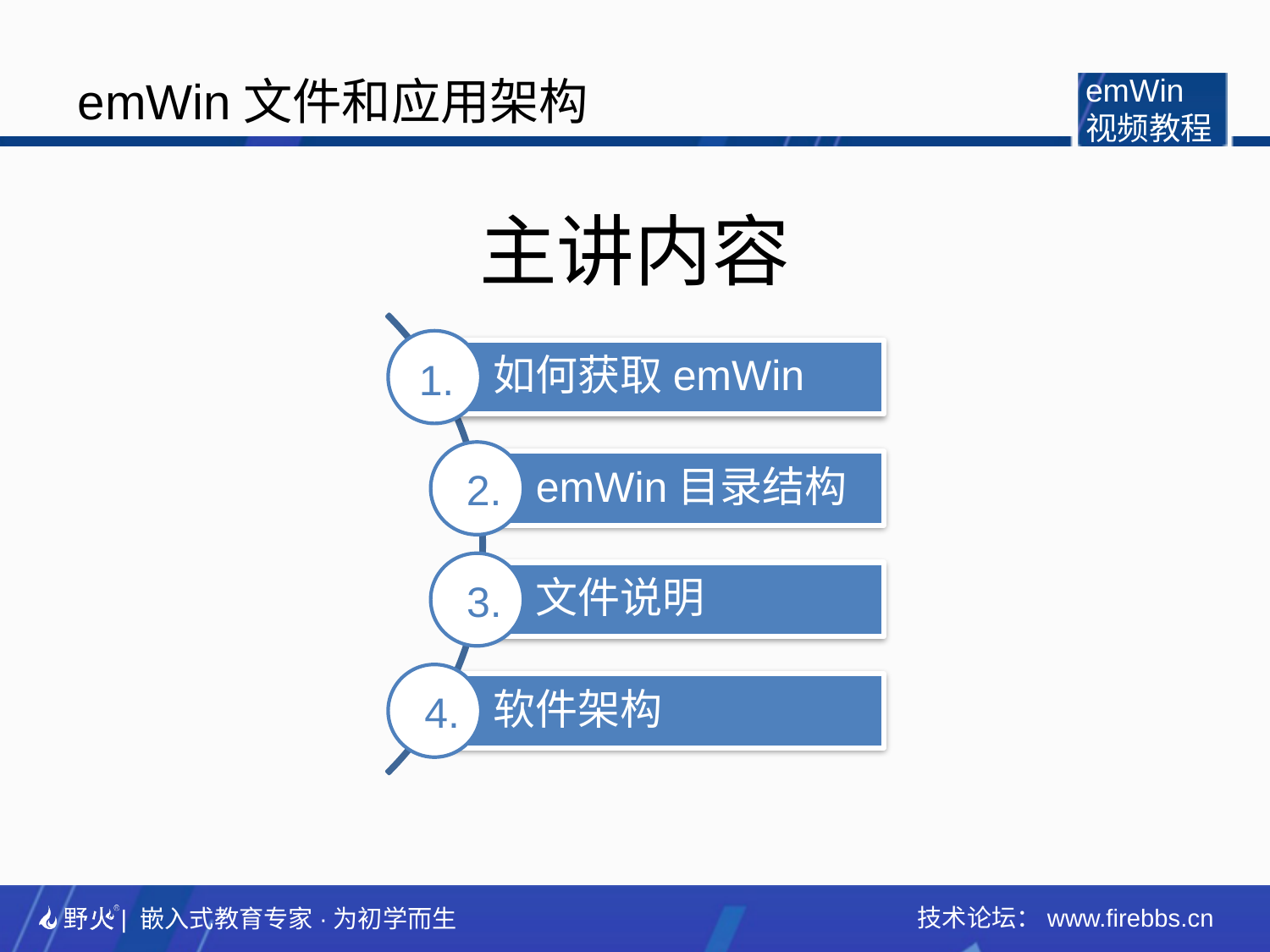

emWin文件和应用架构
emWin
视频教程
主讲内容
如何获取emWin
emWin目录结构
文件说明
软件架构
1.
2.
3.
4.